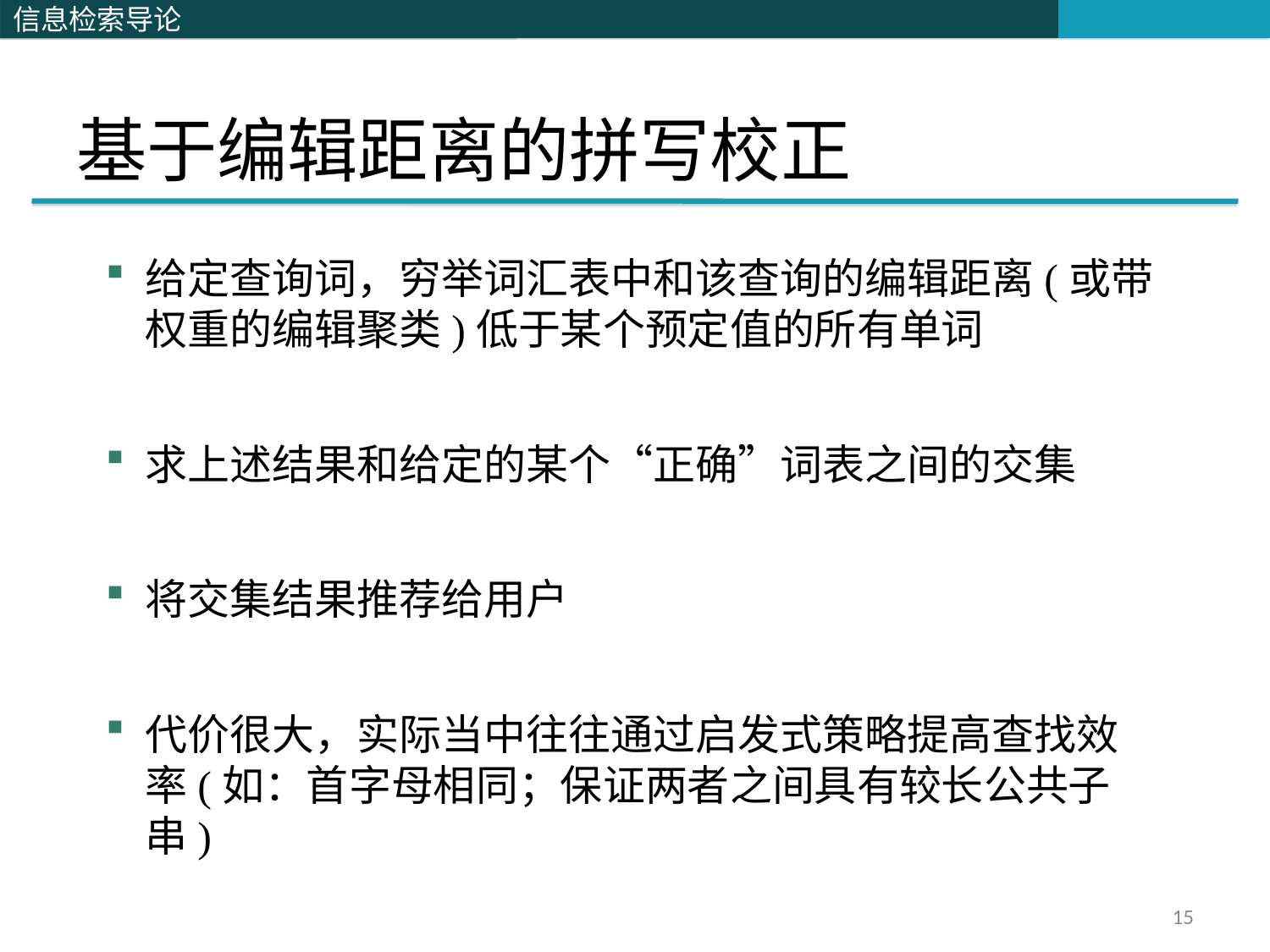

# 基于编辑距离的拼写校正
给定查询词，穷举词汇表中和该查询的编辑距离(或带权重的编辑聚类)低于某个预定值的所有单词

求上述结果和给定的某个“正确”词表之间的交集

将交集结果推荐给用户

代价很大，实际当中往往通过启发式策略提高查找效率(如：首字母相同；保证两者之间具有较长公共子串)
15